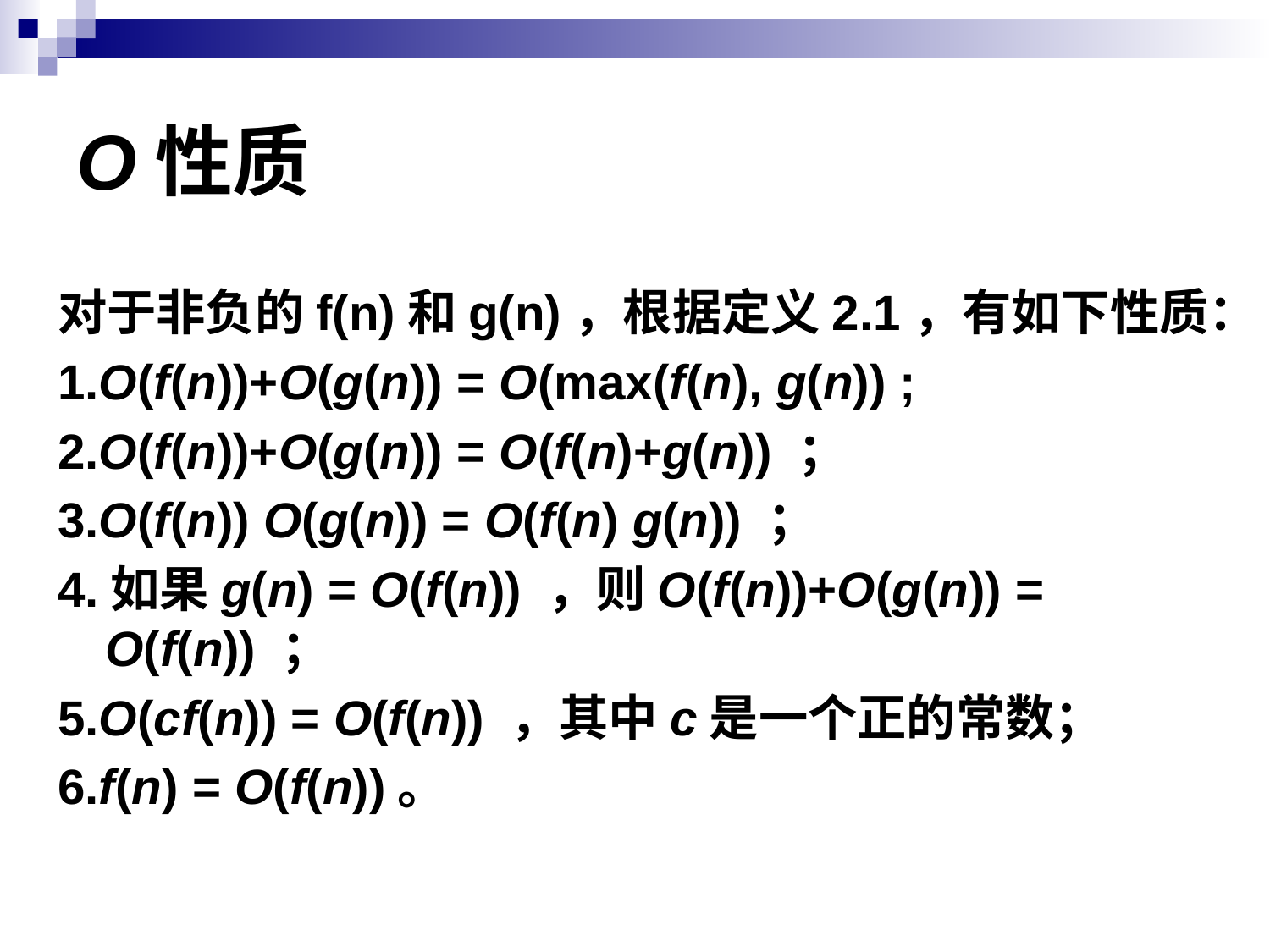

# O性质
对于非负的f(n)和g(n)，根据定义2.1，有如下性质：
1.O(f(n))+O(g(n)) = O(max(f(n), g(n)) ;
2.O(f(n))+O(g(n)) = O(f(n)+g(n)) ；
3.O(f(n)) O(g(n)) = O(f(n) g(n)) ；
4.如果g(n) = O(f(n)) ，则O(f(n))+O(g(n)) = O(f(n)) ；
5.O(cf(n)) = O(f(n)) ，其中c是一个正的常数；
6.f(n) = O(f(n))。